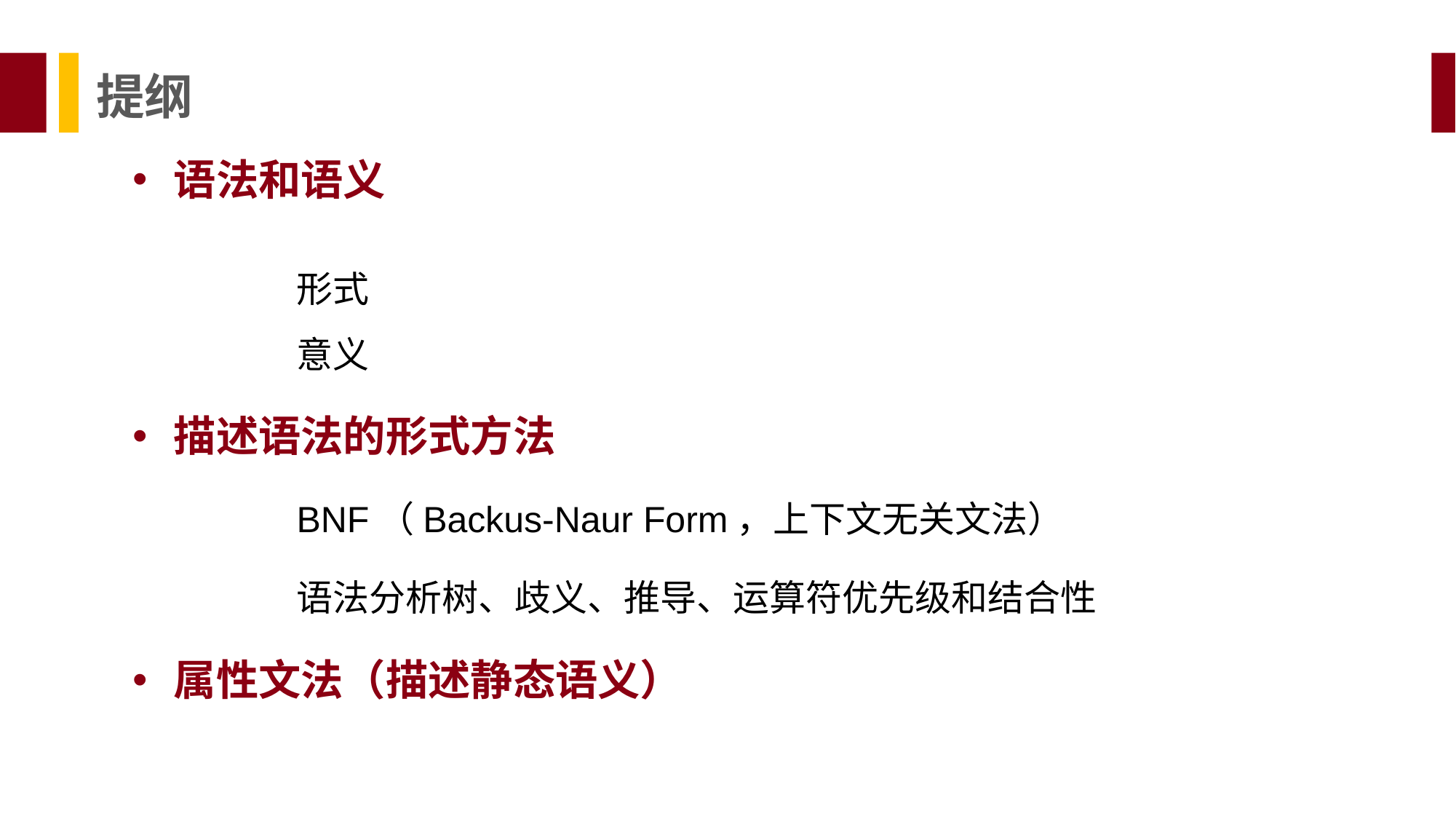

提纲
语法和语义

	形式
	意义

描述语法的形式方法

	BNF（Backus-Naur Form，上下文无关文法）

	语法分析树、歧义、推导、运算符优先级和结合性

属性文法（描述静态语义）